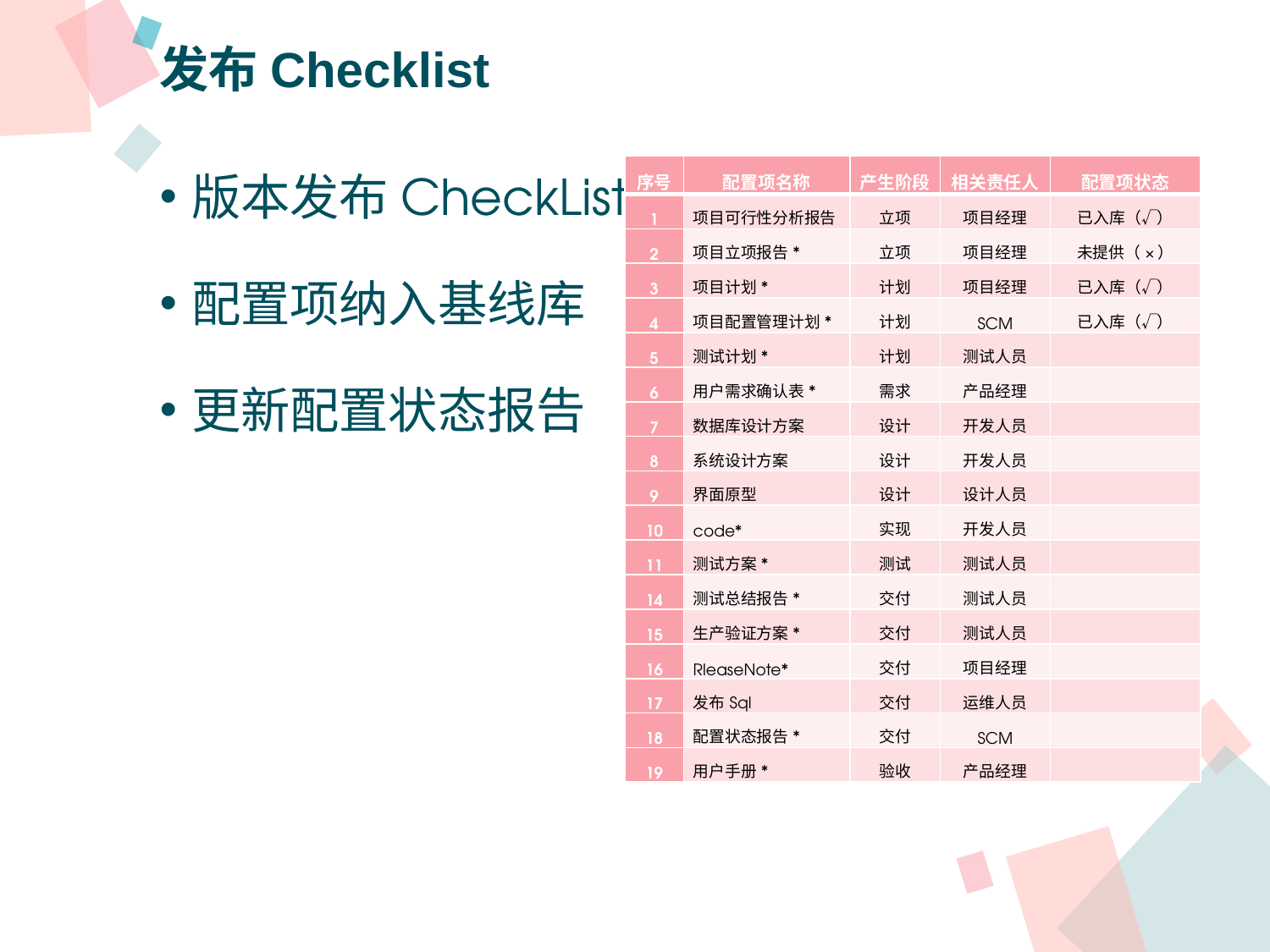

发布Checklist
版本发布CheckList
配置项纳入基线库
更新配置状态报告
| 序号 | 配置项名称 | 产生阶段 | 相关责任人 | 配置项状态 |
| --- | --- | --- | --- | --- |
| 1 | 项目可行性分析报告 | 立项 | 项目经理 | 已入库（√） |
| 2 | 项目立项报告\* | 立项 | 项目经理 | 未提供（×） |
| 3 | 项目计划\* | 计划 | 项目经理 | 已入库（√） |
| 4 | 项目配置管理计划\* | 计划 | SCM | 已入库（√） |
| 5 | 测试计划\* | 计划 | 测试人员 |  |
| 6 | 用户需求确认表\* | 需求 | 产品经理 |  |
| 7 | 数据库设计方案 | 设计 | 开发人员 |  |
| 8 | 系统设计方案 | 设计 | 开发人员 |  |
| 9 | 界面原型 | 设计 | 设计人员 |  |
| 10 | code\* | 实现 | 开发人员 |  |
| 11 | 测试方案\* | 测试 | 测试人员 |  |
| 14 | 测试总结报告\* | 交付 | 测试人员 |  |
| 15 | 生产验证方案\* | 交付 | 测试人员 |  |
| 16 | RleaseNote\* | 交付 | 项目经理 |  |
| 17 | 发布Sql | 交付 | 运维人员 |  |
| 18 | 配置状态报告\* | 交付 | SCM |  |
| 19 | 用户手册\* | 验收 | 产品经理 |  |